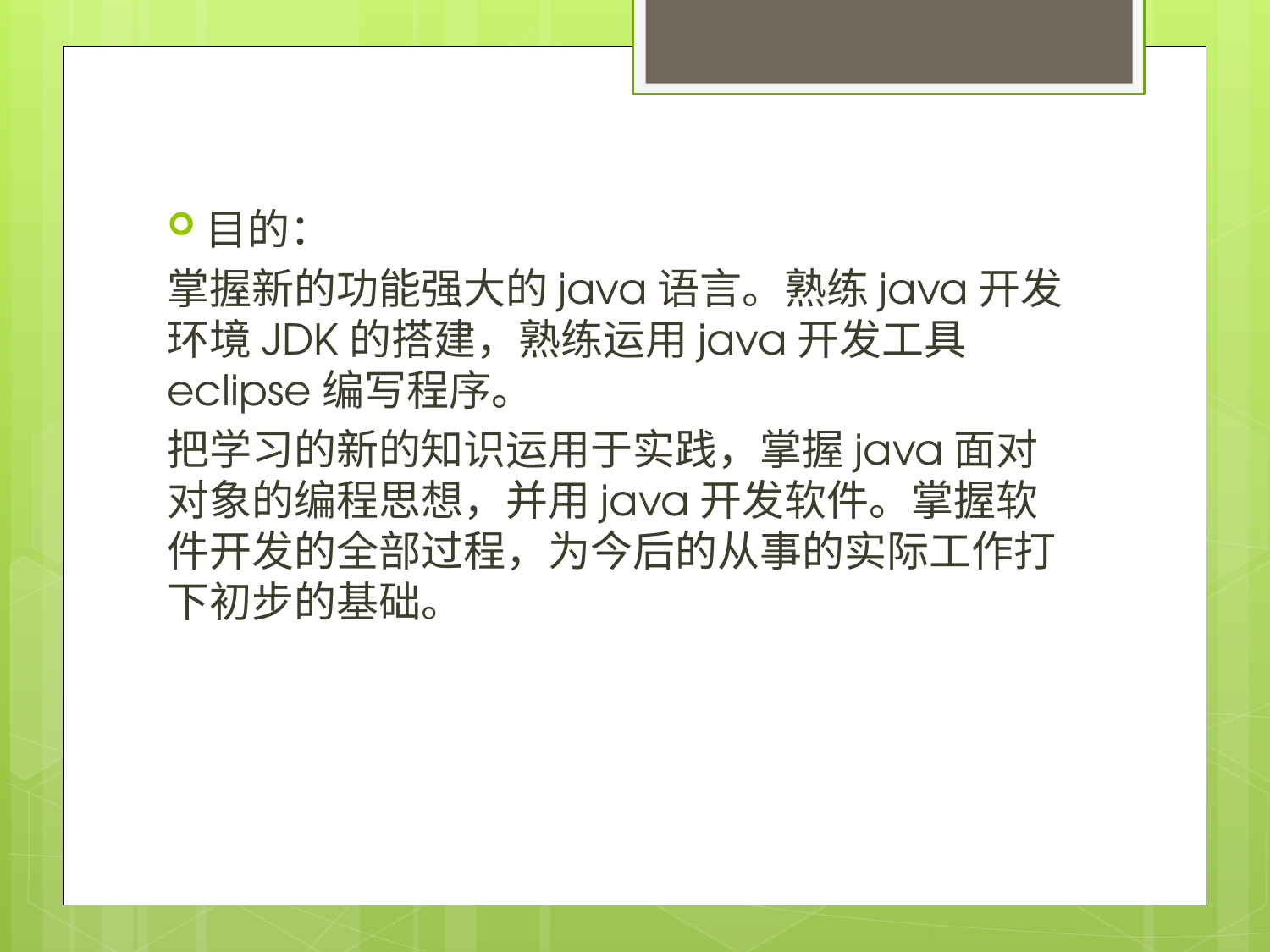

目的：
掌握新的功能强大的java语言。熟练java开发环境JDK的搭建，熟练运用java开发工具eclipse编写程序。
把学习的新的知识运用于实践，掌握java面对对象的编程思想，并用java开发软件。掌握软件开发的全部过程，为今后的从事的实际工作打下初步的基础。